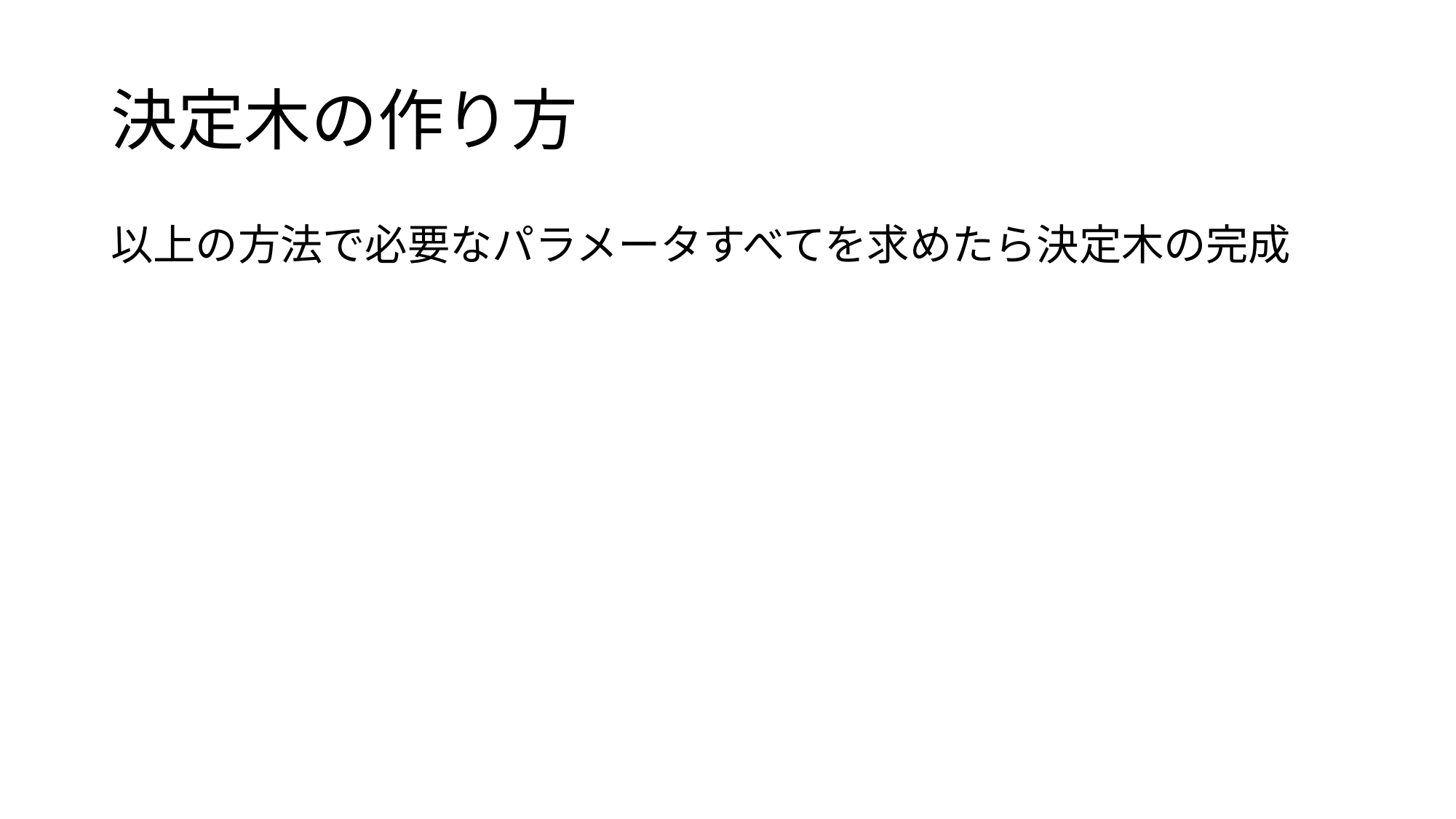

# 決定木の作り方
以上の方法で必要なパラメータすべてを求めたら決定木の完成